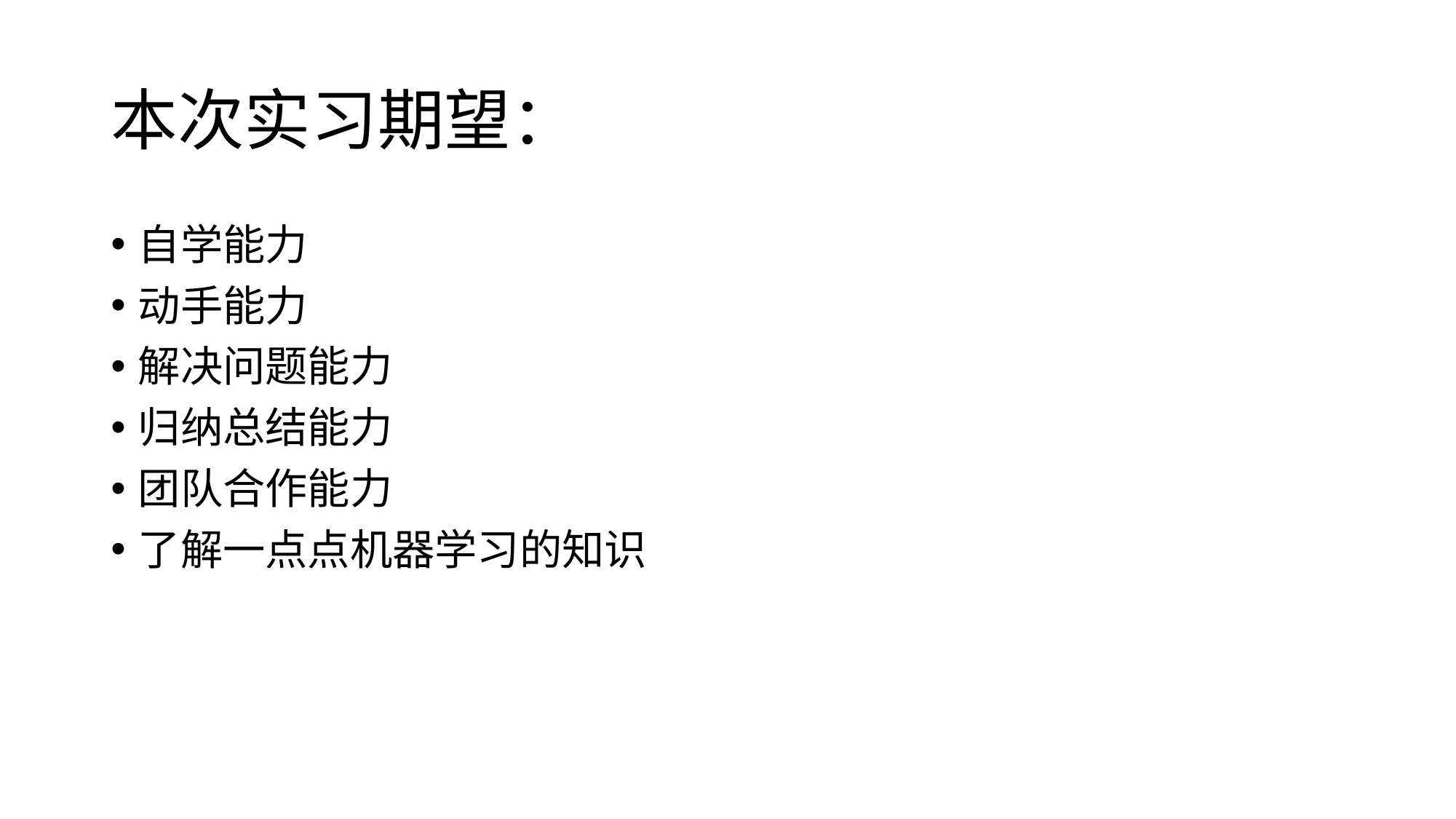

# 本次实习期望：
自学能力
动手能力
解决问题能力
归纳总结能力
团队合作能力
了解一点点机器学习的知识